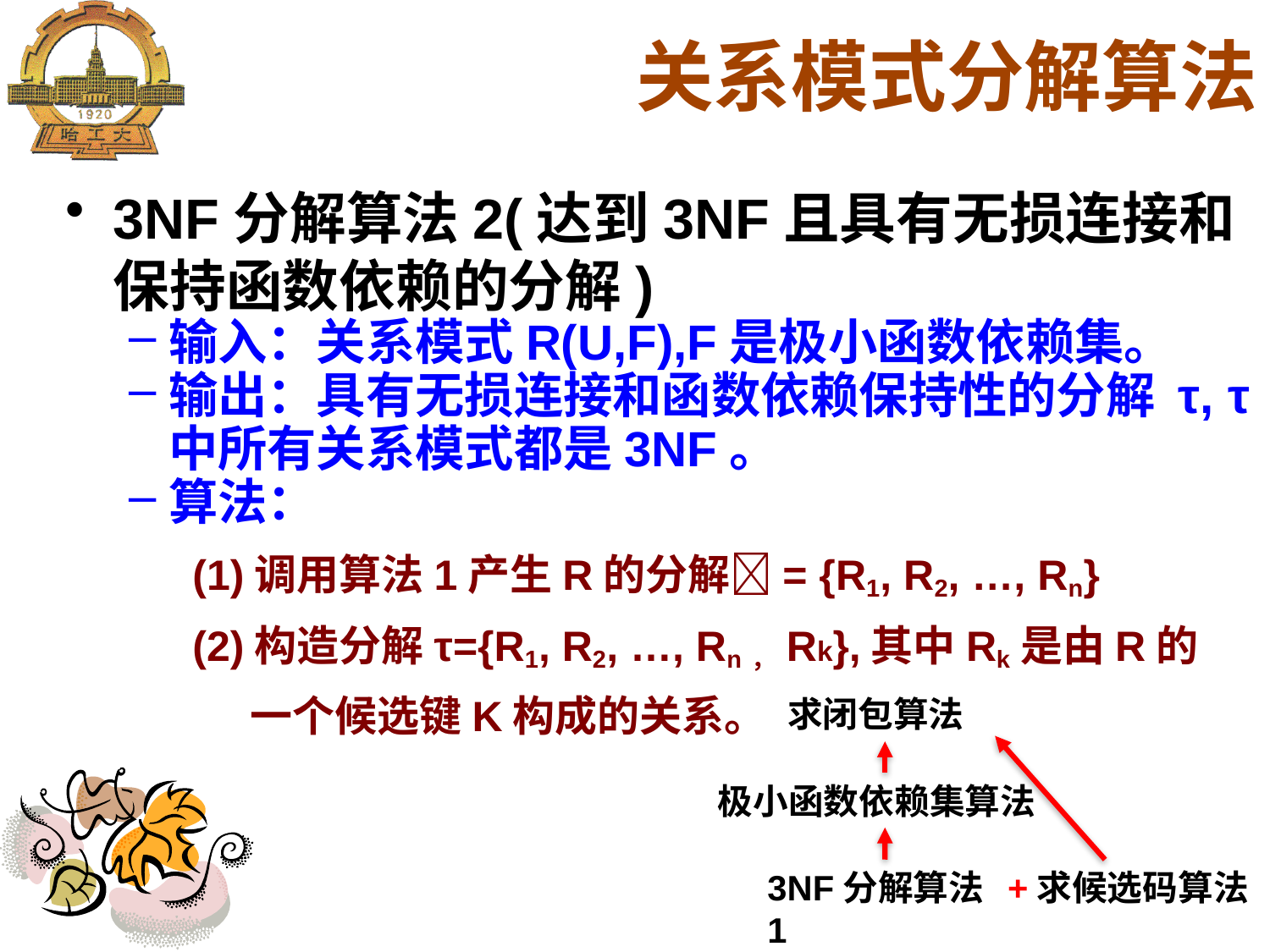

关系模式分解算法
3NF分解算法2(达到3NF且具有无损连接和保持函数依赖的分解)
输入：关系模式R(U,F),F是极小函数依赖集。
输出：具有无损连接和函数依赖保持性的分解 τ, τ中所有关系模式都是3NF。
算法：
(1)调用算法1产生R的分解ρ= {R1, R2, …, Rn}
(2)构造分解τ={R1, R2, …, Rn，Rk},其中Rk是由R的
     一个候选键K构成的关系。
求闭包算法
极小函数依赖集算法
3NF分解算法1
+求候选码算法